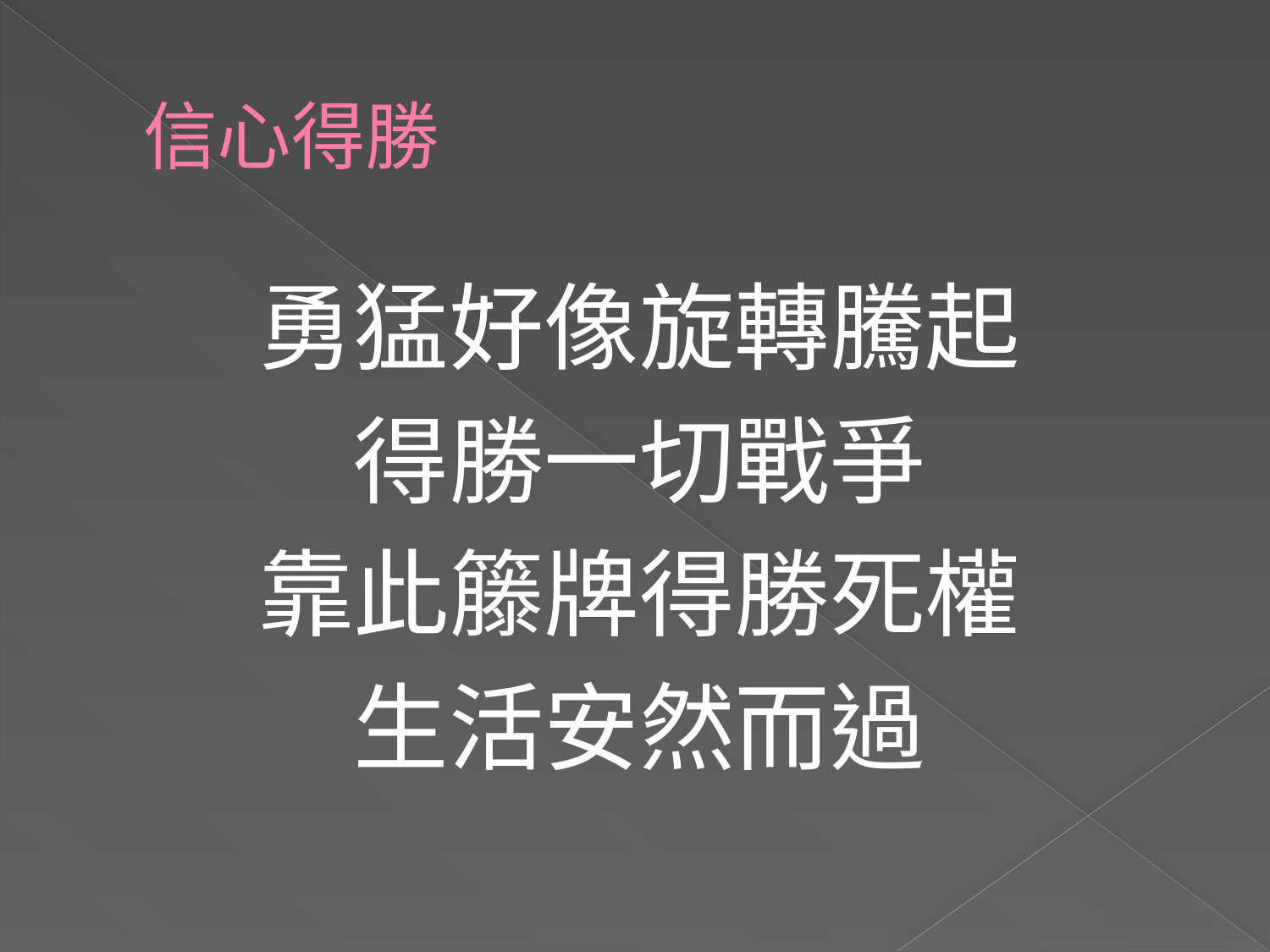

# 信心得勝
勇猛好像旋轉騰起
得勝一切戰爭
靠此籐牌得勝死權
生活安然而過